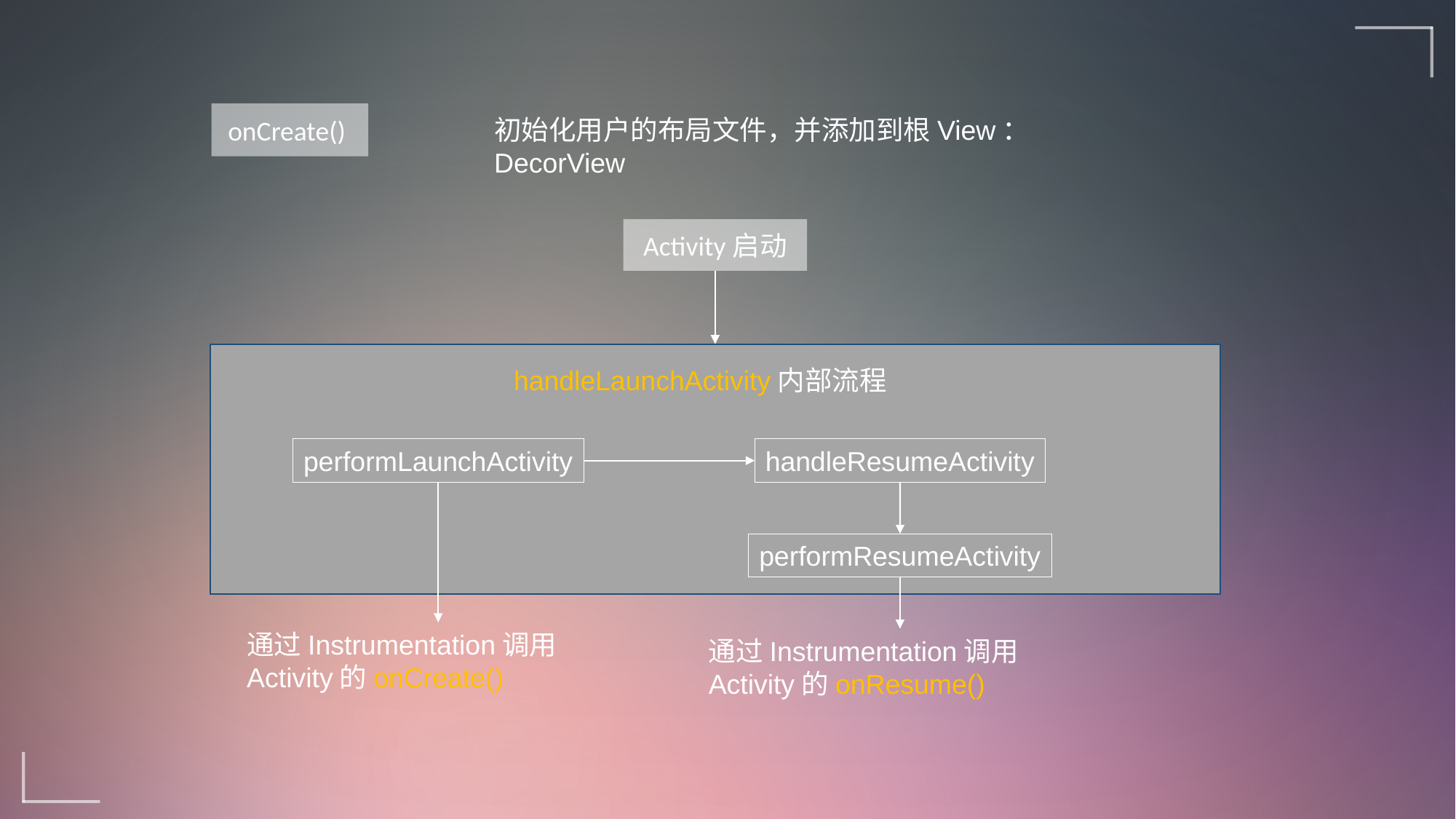

onCreate()
初始化用户的布局文件，并添加到根View：DecorView
Activity启动

handleLaunchActivity内部流程
performLaunchActivity
handleResumeActivity
performResumeActivity
通过Instrumentation调用Activity的onCreate()
通过Instrumentation调用Activity的onResume()